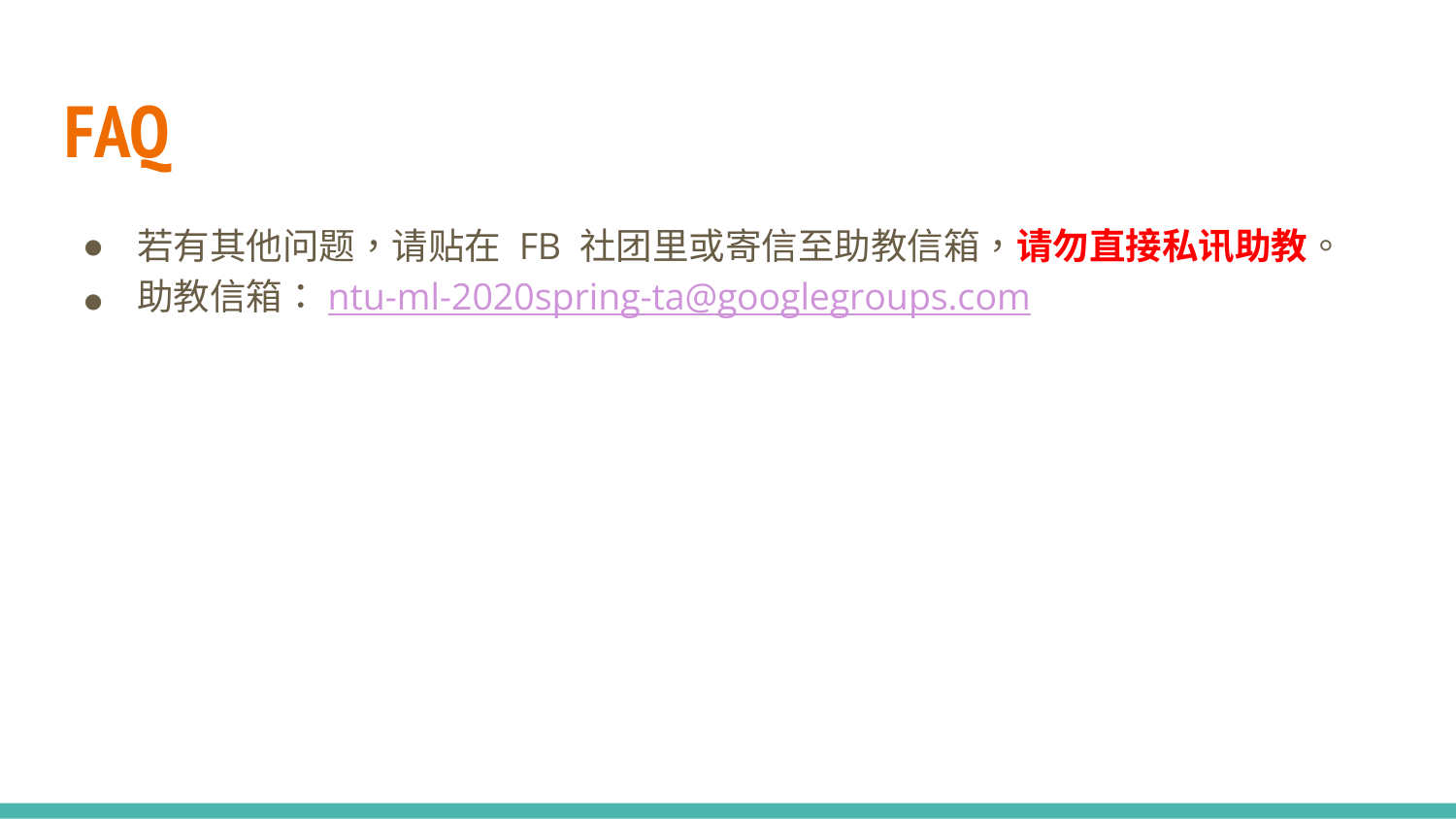

# FAQ
若有其他问题，请贴在 FB 社团里或寄信至助教信箱，请勿直接私讯助教。
助教信箱：ntu-ml-2020spring-ta@googlegroups.com